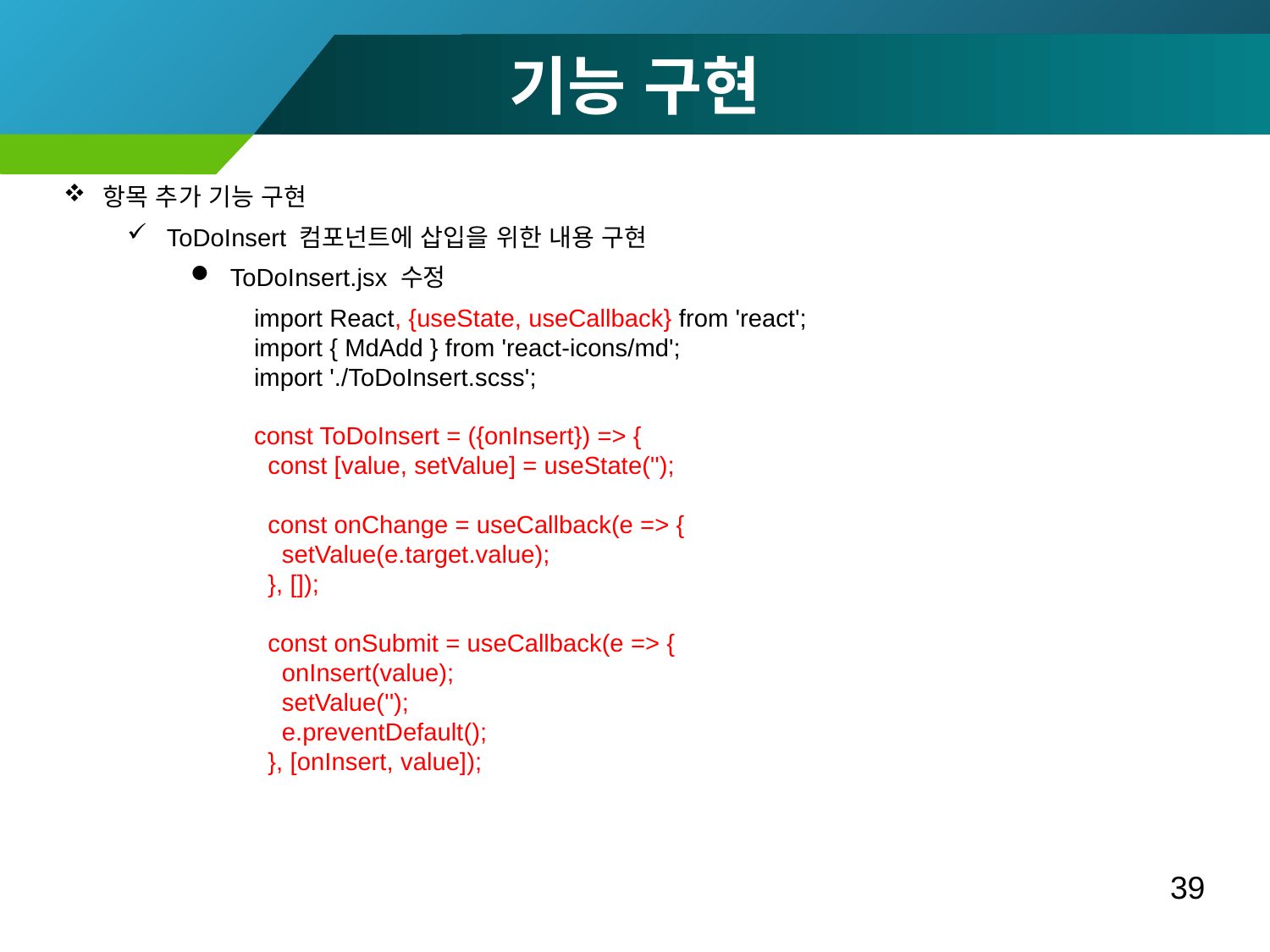

기능 구현
항목 추가 기능 구현
ToDoInsert 컴포넌트에 삽입을 위한 내용 구현
ToDoInsert.jsx 수정
import React, {useState, useCallback} from 'react';
import { MdAdd } from 'react-icons/md';
import './ToDoInsert.scss';

const ToDoInsert = ({onInsert}) => {
  const [value, setValue] = useState('');

  const onChange = useCallback(e => {
    setValue(e.target.value);
  }, []);

  const onSubmit = useCallback(e => {
    onInsert(value);
    setValue('');
    e.preventDefault();
  }, [onInsert, value]);
39